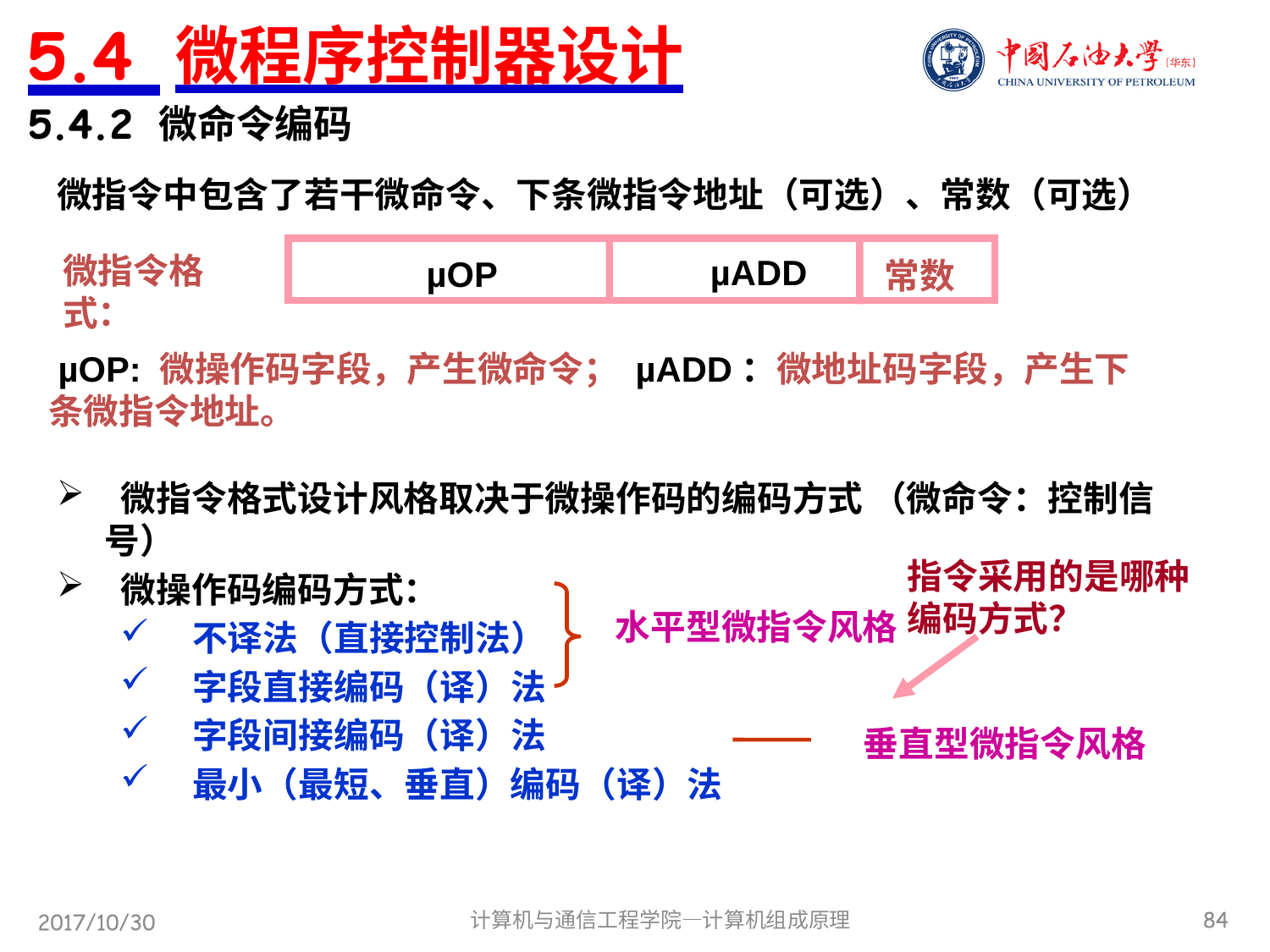

# 5.4 微程序控制器设计
5.4.2 微命令编码

微指令中包含了若干微命令、下条微指令地址（可选）、常数（可选）

微指令格式：
       µADD
 µOP
常数
 µOP: 微操作码字段，产生微命令； µADD：微地址码字段，产生下条微指令地址。
 微指令格式设计风格取决于微操作码的编码方式 （微命令：控制信号）
 微操作码编码方式：
  不译法（直接控制法）
  字段直接编码（译）法
  字段间接编码（译）法
  最小（最短、垂直）编码（译）法

指令采用的是哪种编码方式？

水平型微指令风格

垂直型微指令风格

计算机与通信工程学院—计算机组成原理
84
2017/10/30